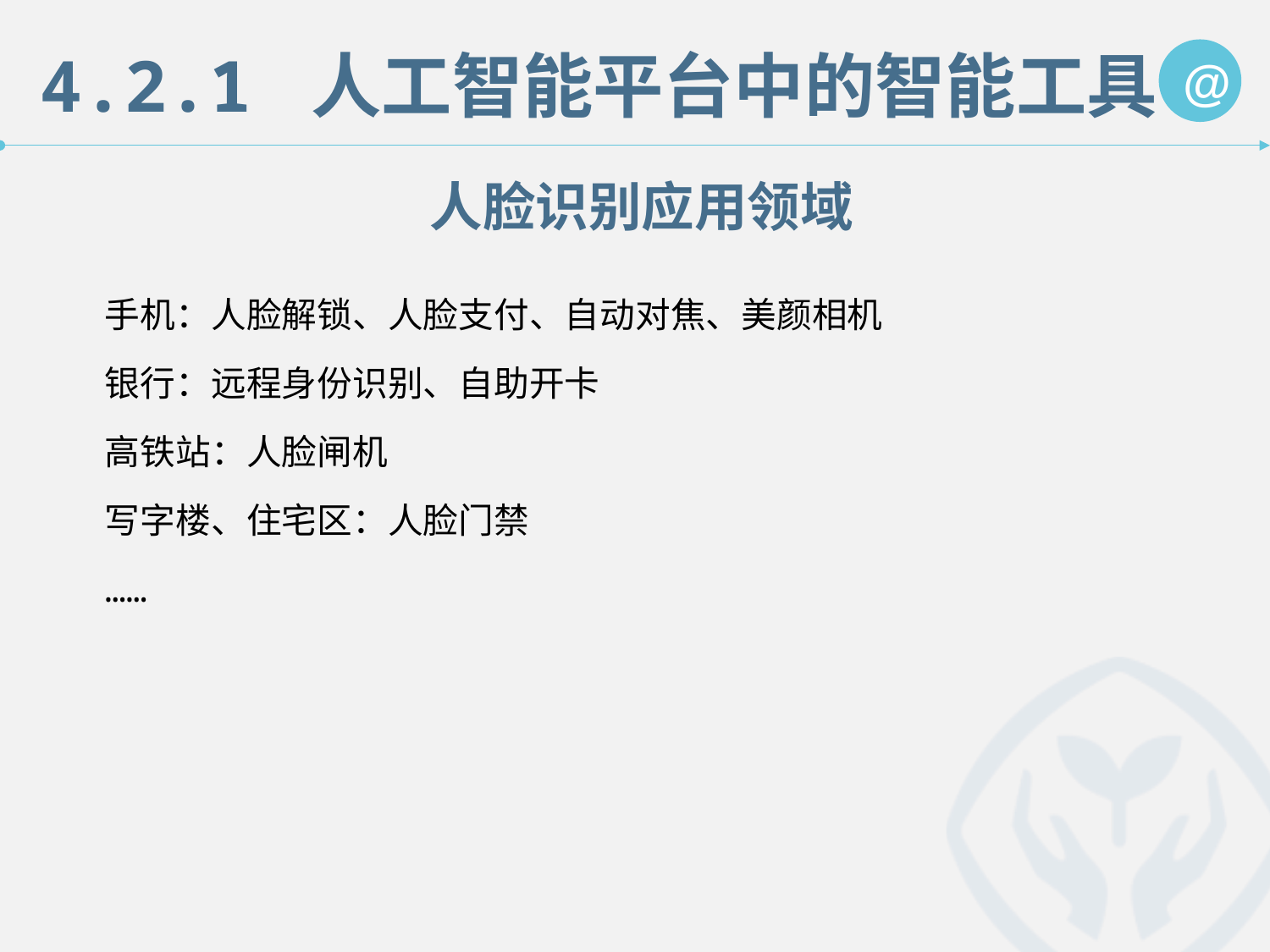

4.2.1 人工智能平台中的智能工具
@
人脸识别应用领域
手机：人脸解锁、人脸支付、自动对焦、美颜相机
银行：远程身份识别、自助开卡
高铁站：人脸闸机
写字楼、住宅区：人脸门禁
……